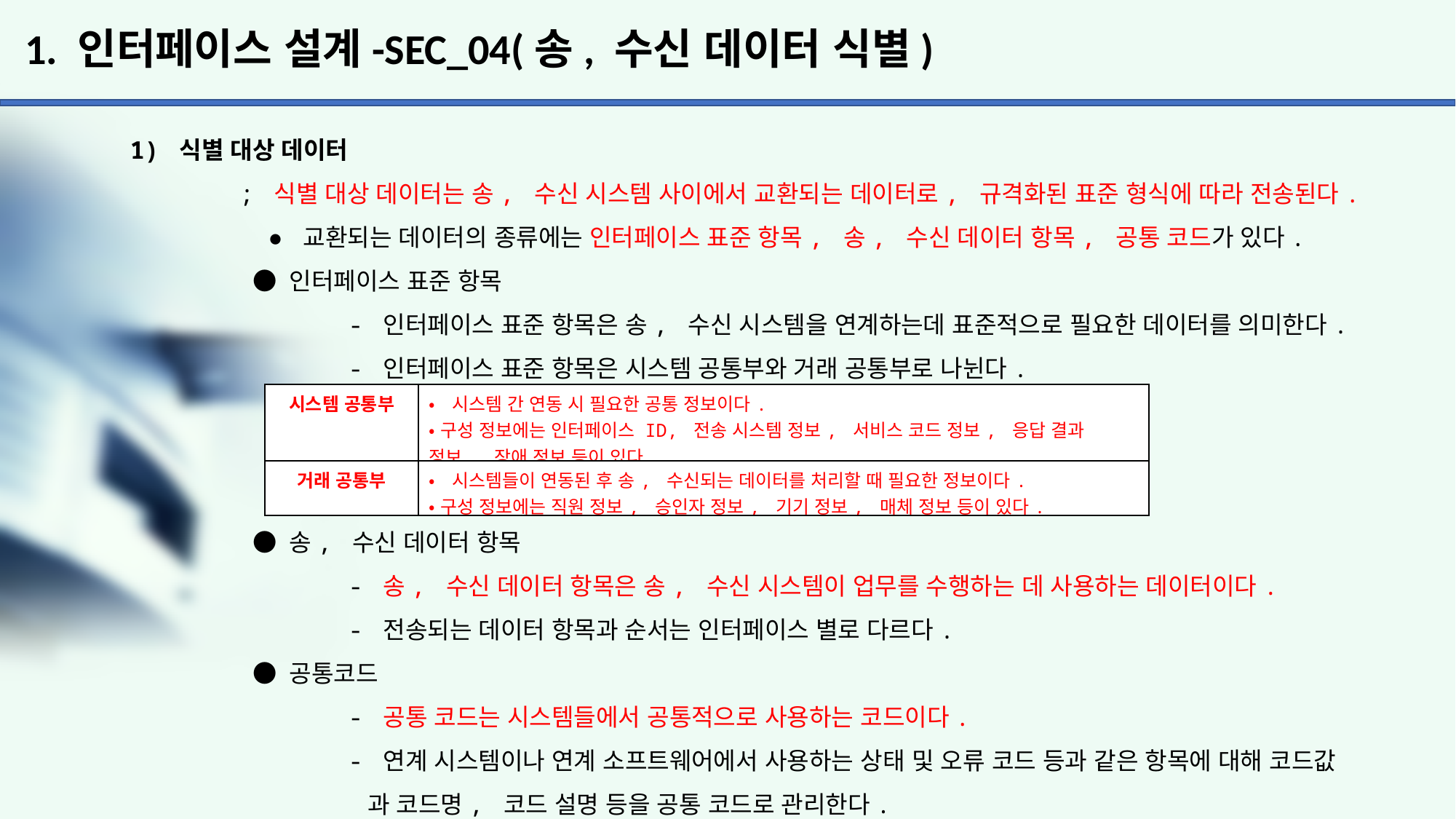

# 1. 인터페이스 설계-SEC_04(송, 수신 데이터 식별)
1) 식별 대상 데이터
	; 식별 대상 데이터는 송, 수신 시스템 사이에서 교환되는 데이터로, 규격화된 표준 형식에 따라 전송된다. 	  ● 교환되는 데이터의 종류에는 인터페이스 표준 항목, 송, 수신 데이터 항목, 공통 코드가 있다.
	  ● 인터페이스 표준 항목
		- 인터페이스 표준 항목은 송, 수신 시스템을 연계하는데 표준적으로 필요한 데이터를 의미한다.
		- 인터페이스 표준 항목은 시스템 공통부와 거래 공통부로 나뉜다.

	  ● 송, 수신 데이터 항목
		- 송, 수신 데이터 항목은 송, 수신 시스템이 업무를 수행하는 데 사용하는 데이터이다.
		- 전송되는 데이터 항목과 순서는 인터페이스 별로 다르다.
	  ● 공통코드
		- 공통 코드는 시스템들에서 공통적으로 사용하는 코드이다.
		- 연계 시스템이나 연계 소프트웨어에서 사용하는 상태 및 오류 코드 등과 같은 항목에 대해 코드값
		  과 코드명, 코드 설명 등을 공통 코드로 관리한다.
| 시스템 공통부 | •시스템 간 연동 시 필요한 공통 정보이다. •구성 정보에는 인터페이스 ID, 전송 시스템 정보, 서비스 코드 정보, 응답 결과 정보, 장애 정보 등이 있다. |
| --- | --- |
| 거래 공통부 | •시스템들이 연동된 후 송, 수신되는 데이터를 처리할 때 필요한 정보이다. •구성 정보에는 직원 정보, 승인자 정보, 기기 정보, 매체 정보 등이 있다. |